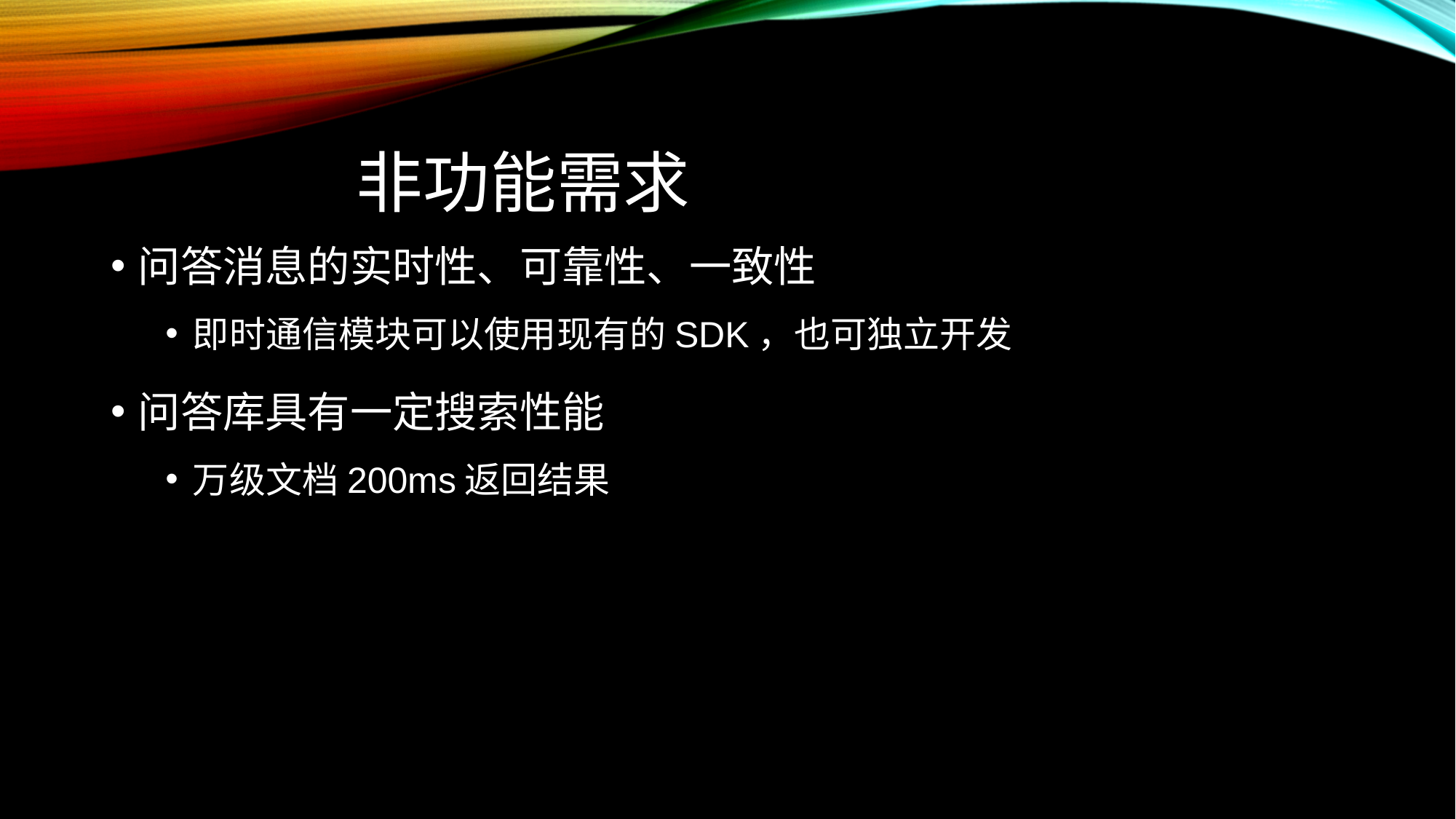

# 非功能需求
问答消息的实时性、可靠性、一致性
即时通信模块可以使用现有的SDK，也可独立开发
问答库具有一定搜索性能
万级文档200ms返回结果